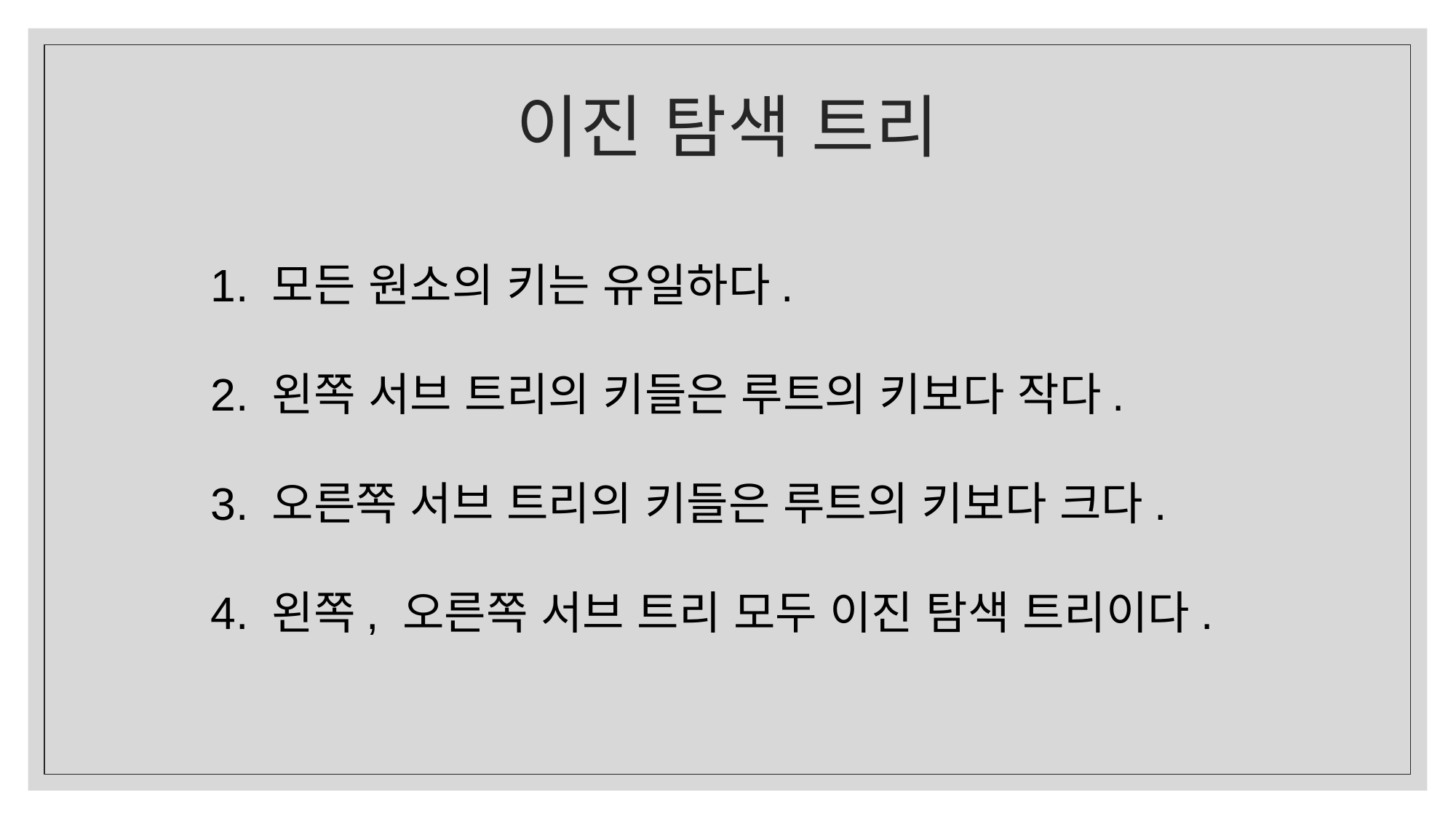

# 이진 탐색 트리
1. 모든 원소의 키는 유일하다.

2. 왼쪽 서브 트리의 키들은 루트의 키보다 작다.

3. 오른쪽 서브 트리의 키들은 루트의 키보다 크다.

4. 왼쪽, 오른쪽 서브 트리 모두 이진 탐색 트리이다.